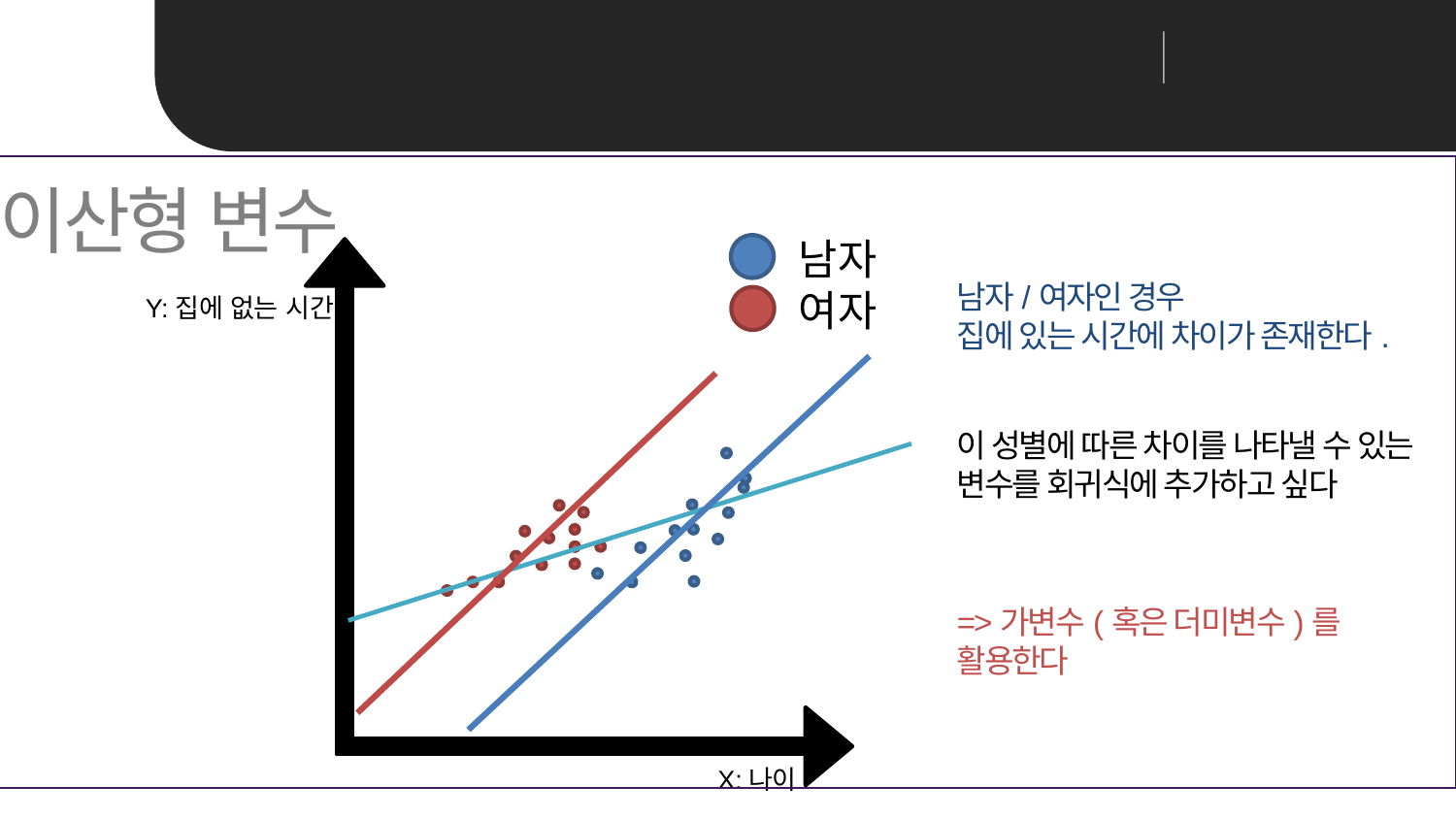

R 교육 세미나 1
회귀분석 - Regression
Unit  04 이산형 변수
남
이산형 변수
남자
여자

Y:집에 없는 시간
X:나이
남자/여자인 경우
집에 있는 시간에 차이가 존재한다.
이 성별에 따른 차이를 나타낼 수 있는 변수를 회귀식에 추가하고 싶다
=>가변수(혹은 더미변수)를 활용한다